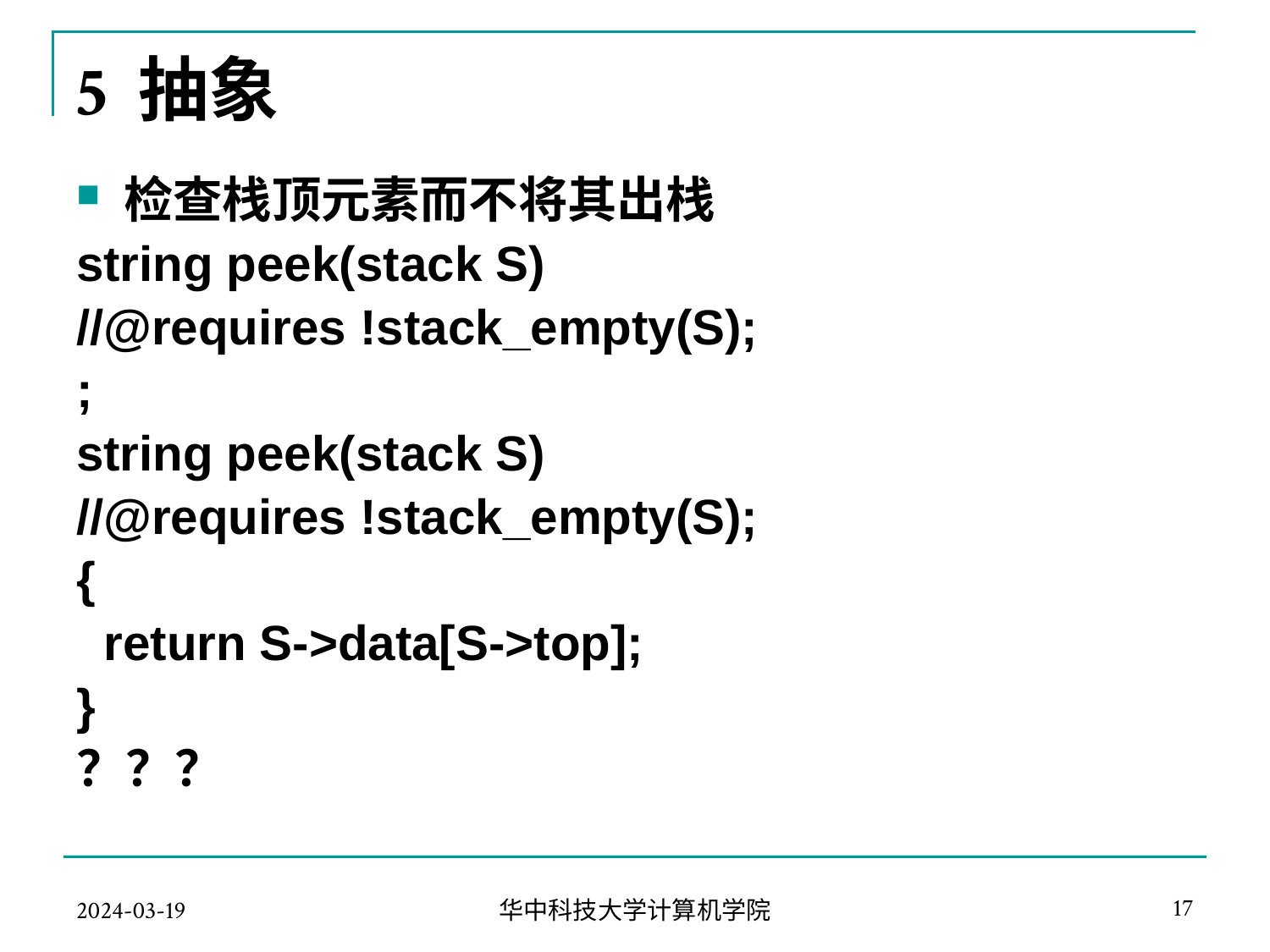

# 5 抽象
检查栈顶元素而不将其出栈
string peek(stack S)
//@requires !stack_empty(S);
;
string peek(stack S)
//@requires !stack_empty(S);
{
  return S->data[S->top];
}
？？？
2024-03-19
17
华中科技大学计算机学院